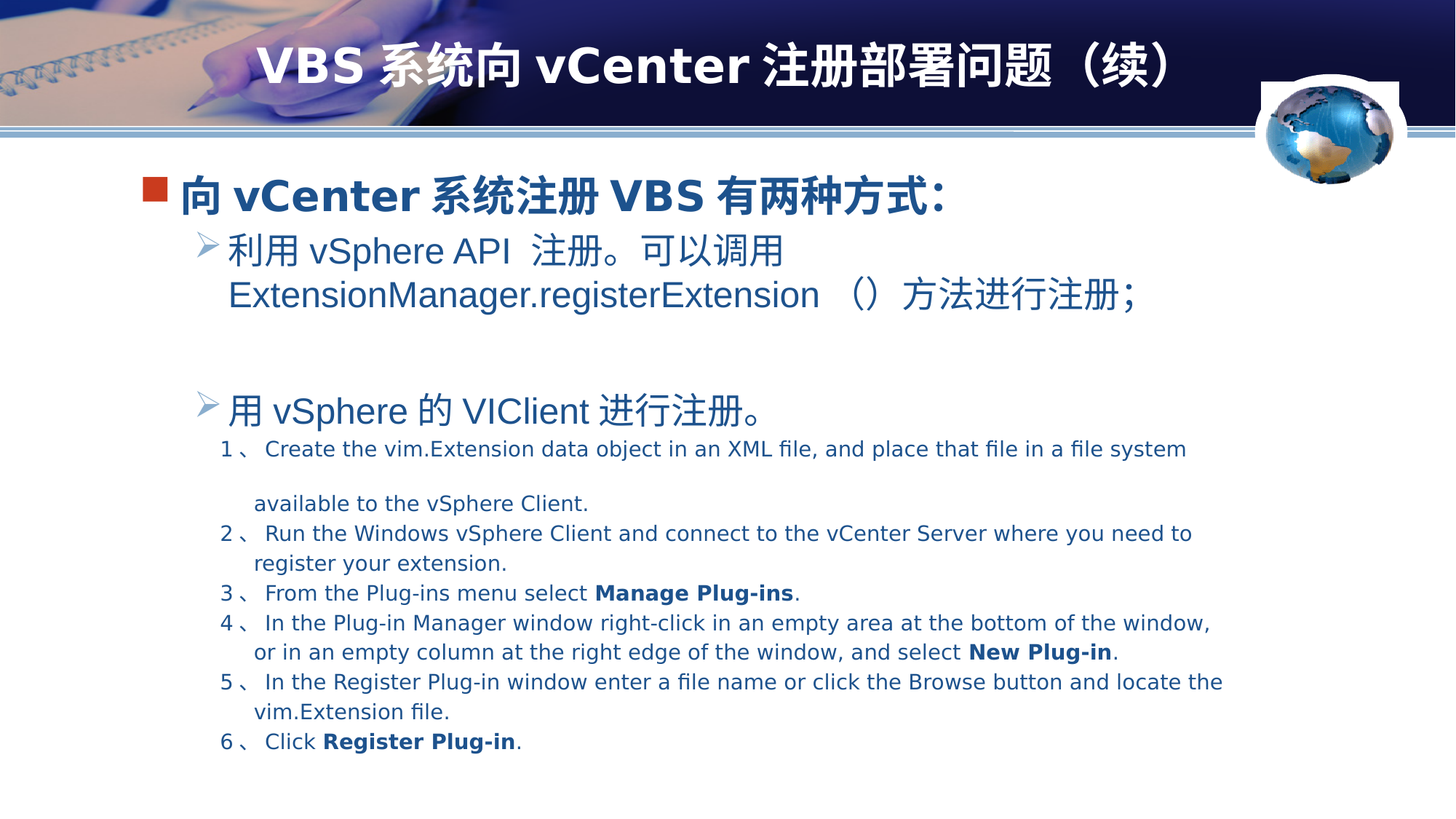

# VBS系统向vCenter注册部署问题（续）
向vCenter系统注册VBS有两种方式：
利用vSphere API 注册。可以调用ExtensionManager.registerExtension（）方法进行注册；

用vSphere的VIClient进行注册。
            1、Create the vim.Extension data object in an XML file, and place that file in a file system
                 available to the vSphere Client.
            2、Run the Windows vSphere Client and connect to the vCenter Server where you need to
                 register your extension.
            3、From the Plug-ins menu select Manage Plug-ins.
            4、In the Plug-in Manager window right-click in an empty area at the bottom of the window,
                 or in an empty column at the right edge of the window, and select New Plug-in.
            5、In the Register Plug-in window enter a file name or click the Browse button and locate the
                 vim.Extension file.
            6、Click Register Plug-in.